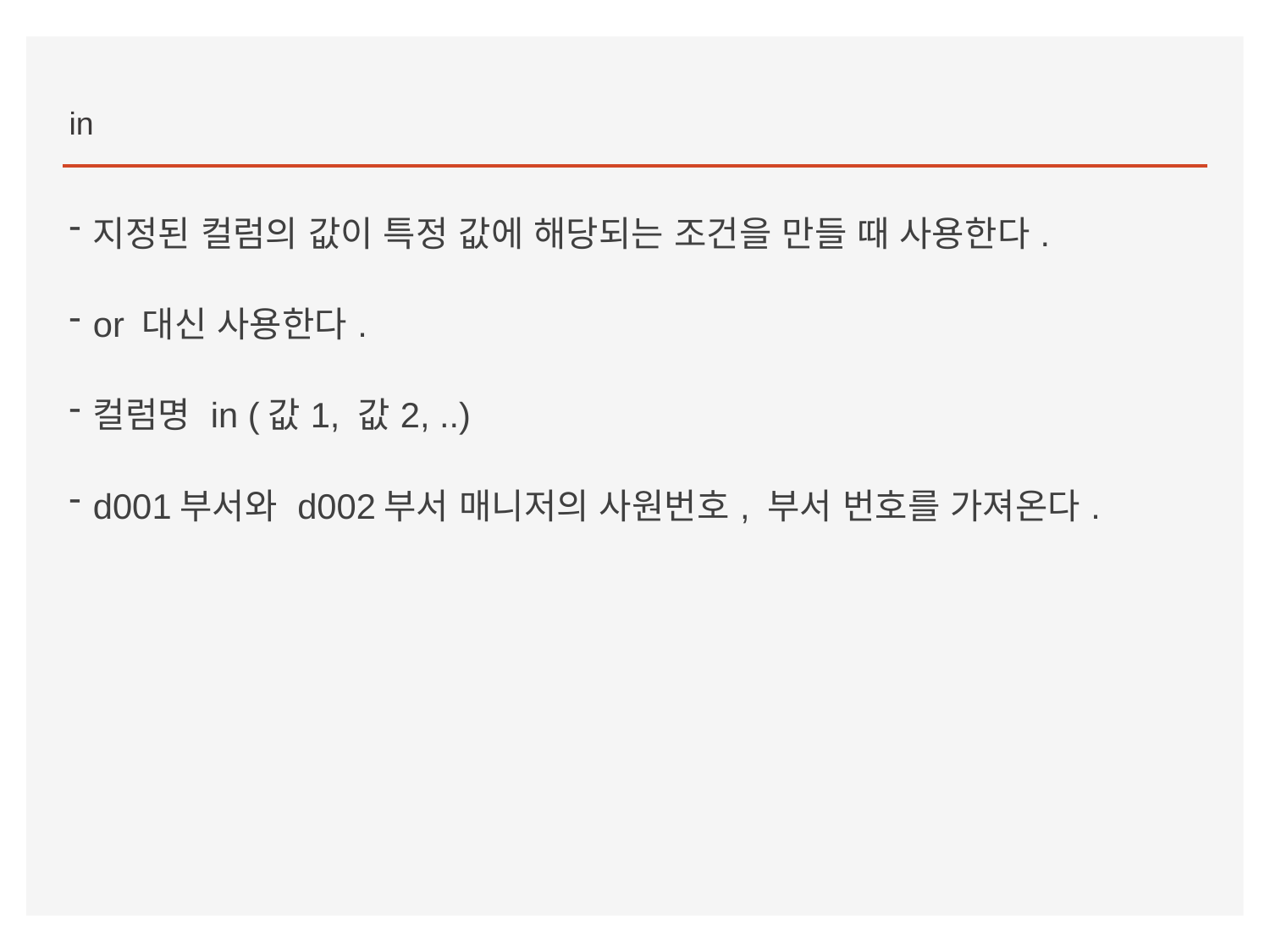

in
지정된 컬럼의 값이 특정 값에 해당되는 조건을 만들 때 사용한다.
or 대신 사용한다.
컬럼명 in (값1, 값2, ..)
d001부서와 d002부서 매니저의 사원번호, 부서 번호를 가져온다.